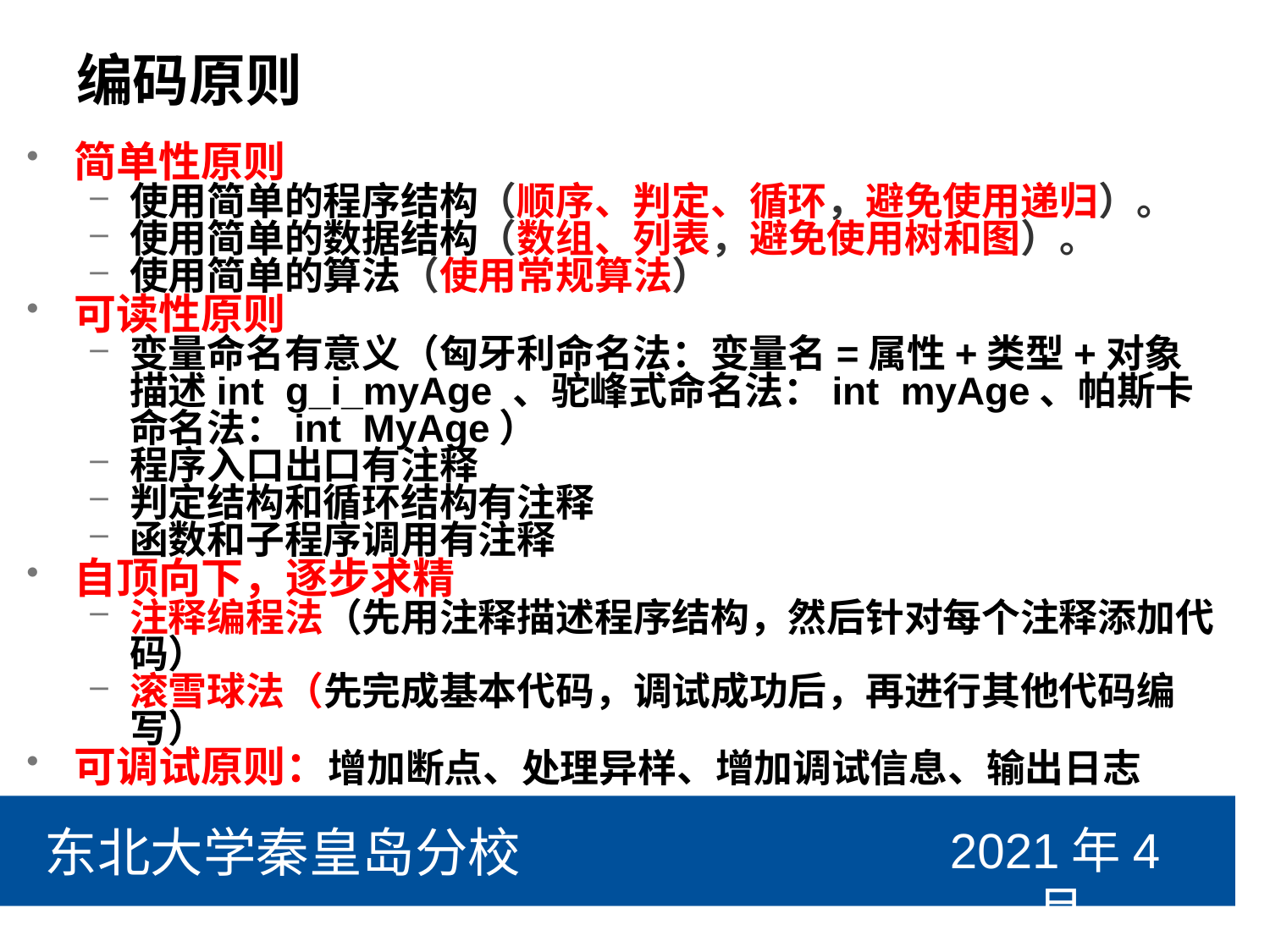

# 编码原则
简单性原则
使用简单的程序结构（顺序、判定、循环，避免使用递归）。
使用简单的数据结构（数组、列表，避免使用树和图）。
使用简单的算法（使用常规算法）
可读性原则
变量命名有意义（匈牙利命名法：变量名=属性+类型+对象描述int  g_i_myAge 、驼峰式命名法：int  myAge、帕斯卡命名法：int  MyAge）
程序入口出口有注释
判定结构和循环结构有注释
函数和子程序调用有注释
自顶向下，逐步求精
注释编程法（先用注释描述程序结构，然后针对每个注释添加代码）
滚雪球法（先完成基本代码，调试成功后，再进行其他代码编写）
可调试原则：增加断点、处理异样、增加调试信息、输出日志